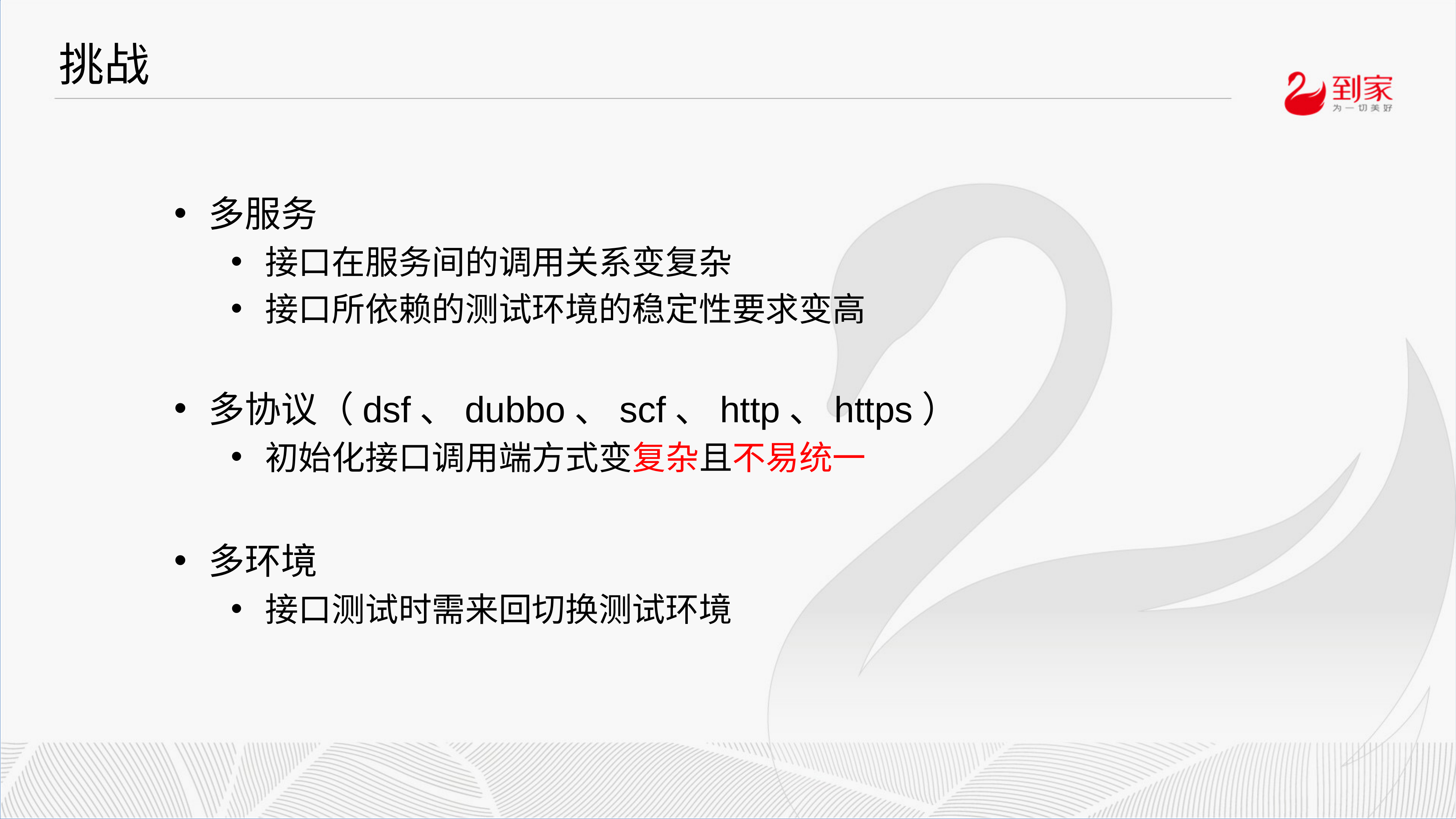

# 挑战

多服务
接口在服务间的调用关系变复杂
接口所依赖的测试环境的稳定性要求变高

多协议（dsf、dubbo、scf、http、https）
初始化接口调用端方式变复杂且不易统一

多环境
接口测试时需来回切换测试环境